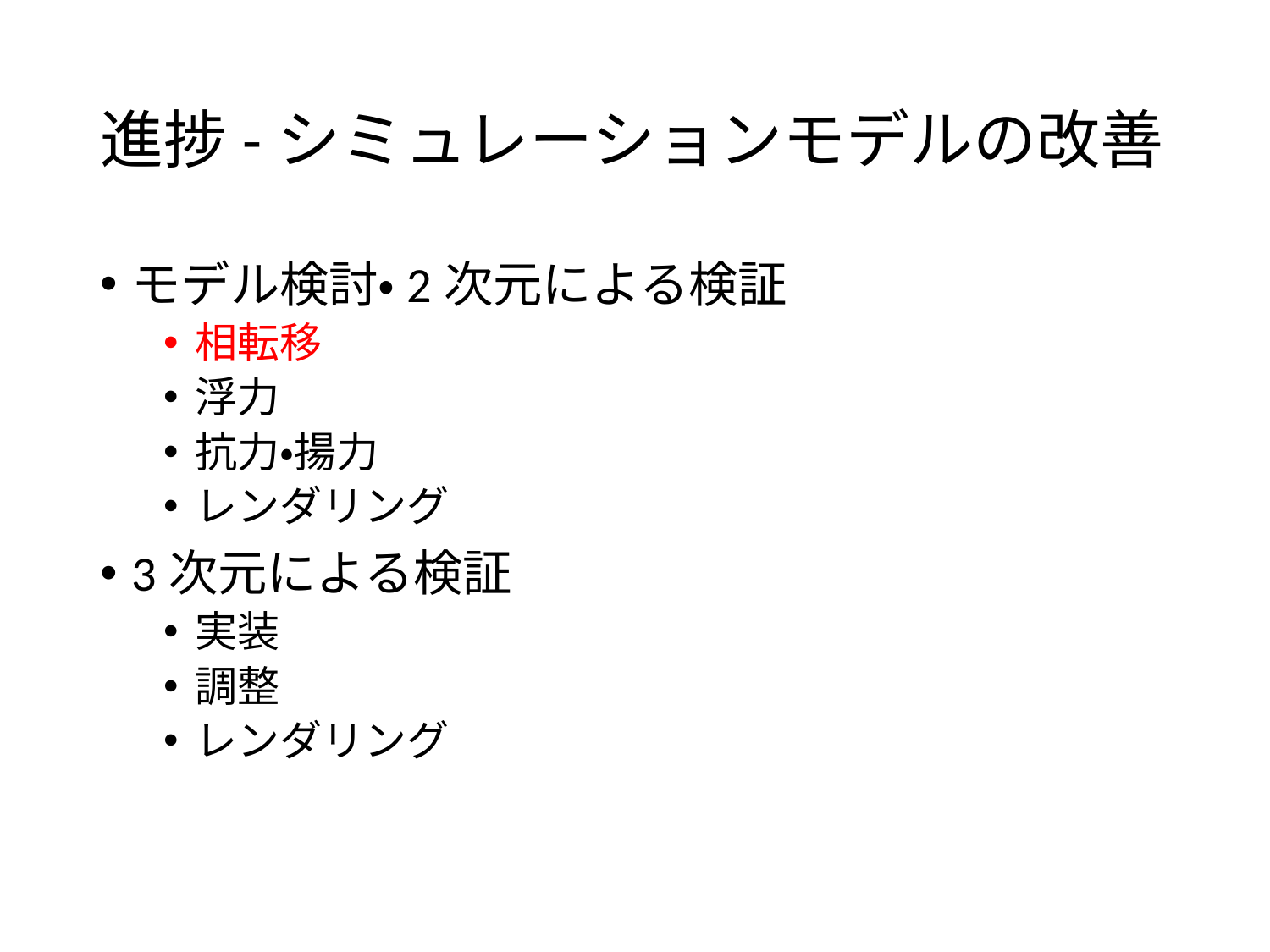

# 進捗-シミュレーションモデルの改善
モデル検討・2次元による検証
相転移
浮力
抗力・揚力
レンダリング
3次元による検証
実装
調整
レンダリング